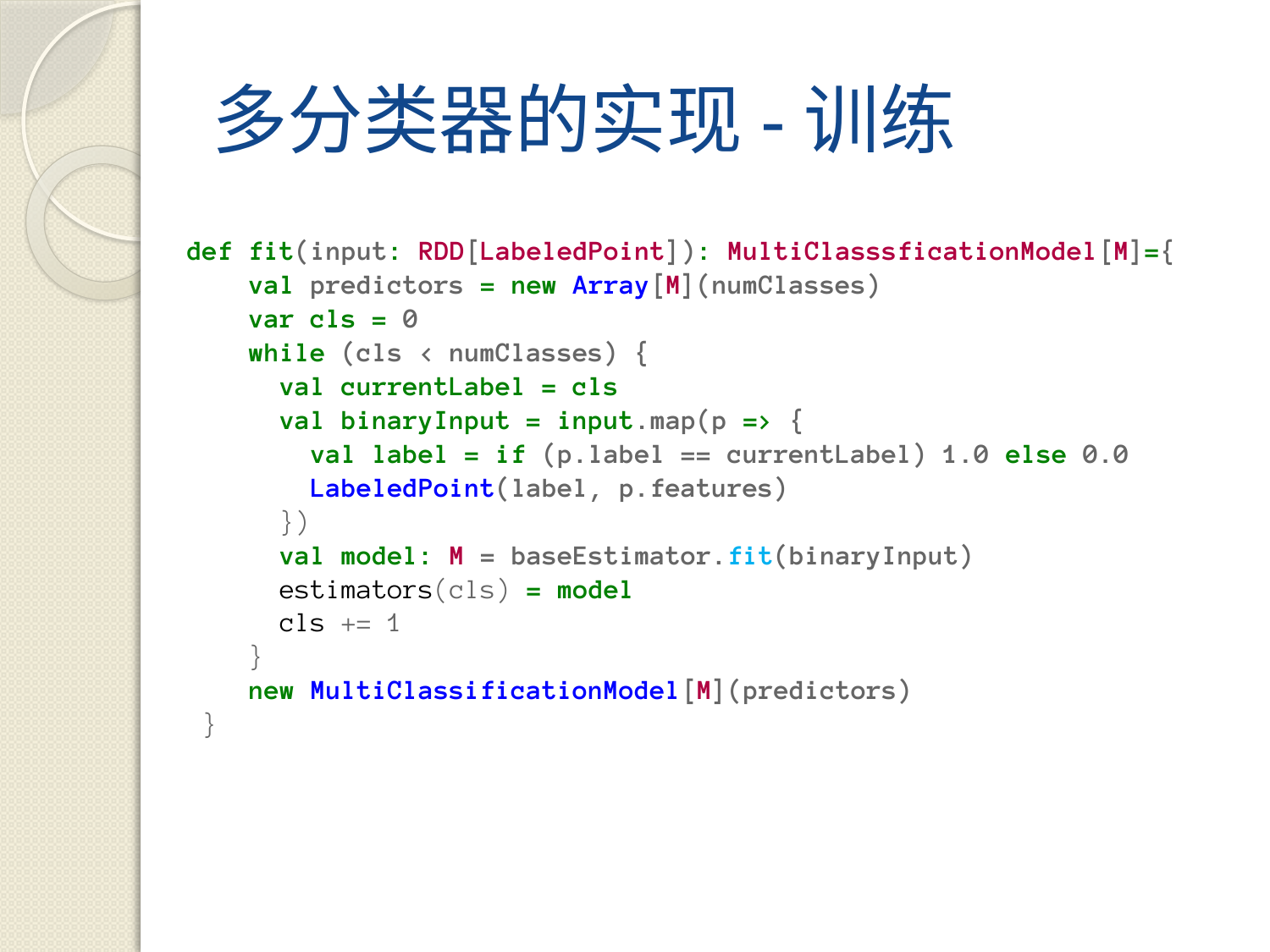

# 多分类器的实现-训练
def fit(input: RDD[LabeledPoint]): MultiClasssficationModel[M]={
    val predictors = new Array[M](numClasses)
    var cls = 0
    while (cls < numClasses) {
      val currentLabel = cls
      val binaryInput = input.map(p => {
        val label = if (p.label == currentLabel) 1.0 else 0.0
        LabeledPoint(label, p.features)
      })
      val model: M = baseEstimator.fit(binaryInput)
      estimators(cls) = model
      cls += 1
    }
    new MultiClassificationModel[M](predictors)
 }